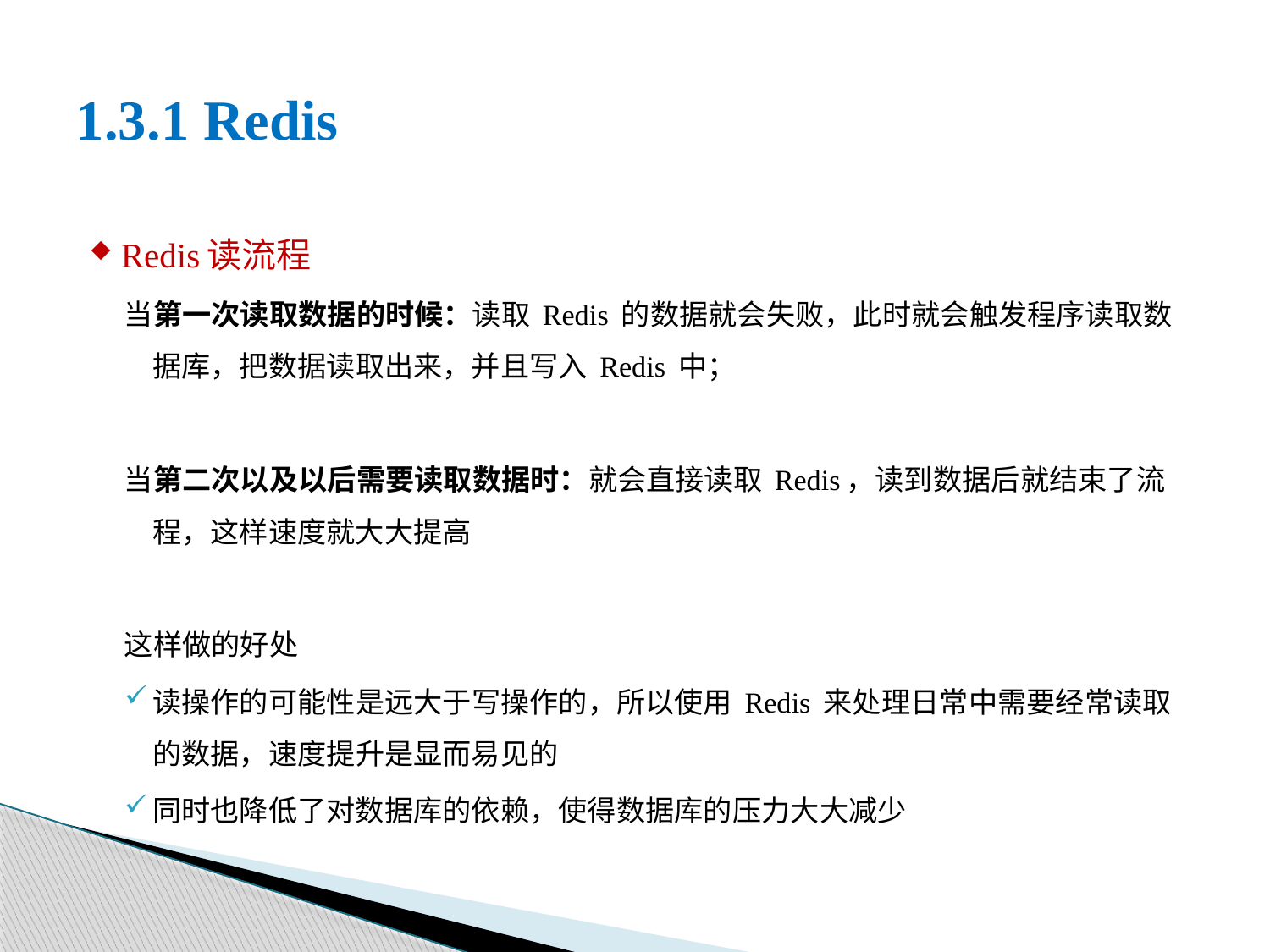

# 1.3.1 Redis
Redis读流程
当第一次读取数据的时候：读取 Redis 的数据就会失败，此时就会触发程序读取数据库，把数据读取出来，并且写入 Redis 中；

当第二次以及以后需要读取数据时：就会直接读取 Redis，读到数据后就结束了流程，这样速度就大大提高

这样做的好处
读操作的可能性是远大于写操作的，所以使用 Redis 来处理日常中需要经常读取的数据，速度提升是显而易见的
同时也降低了对数据库的依赖，使得数据库的压力大大减少